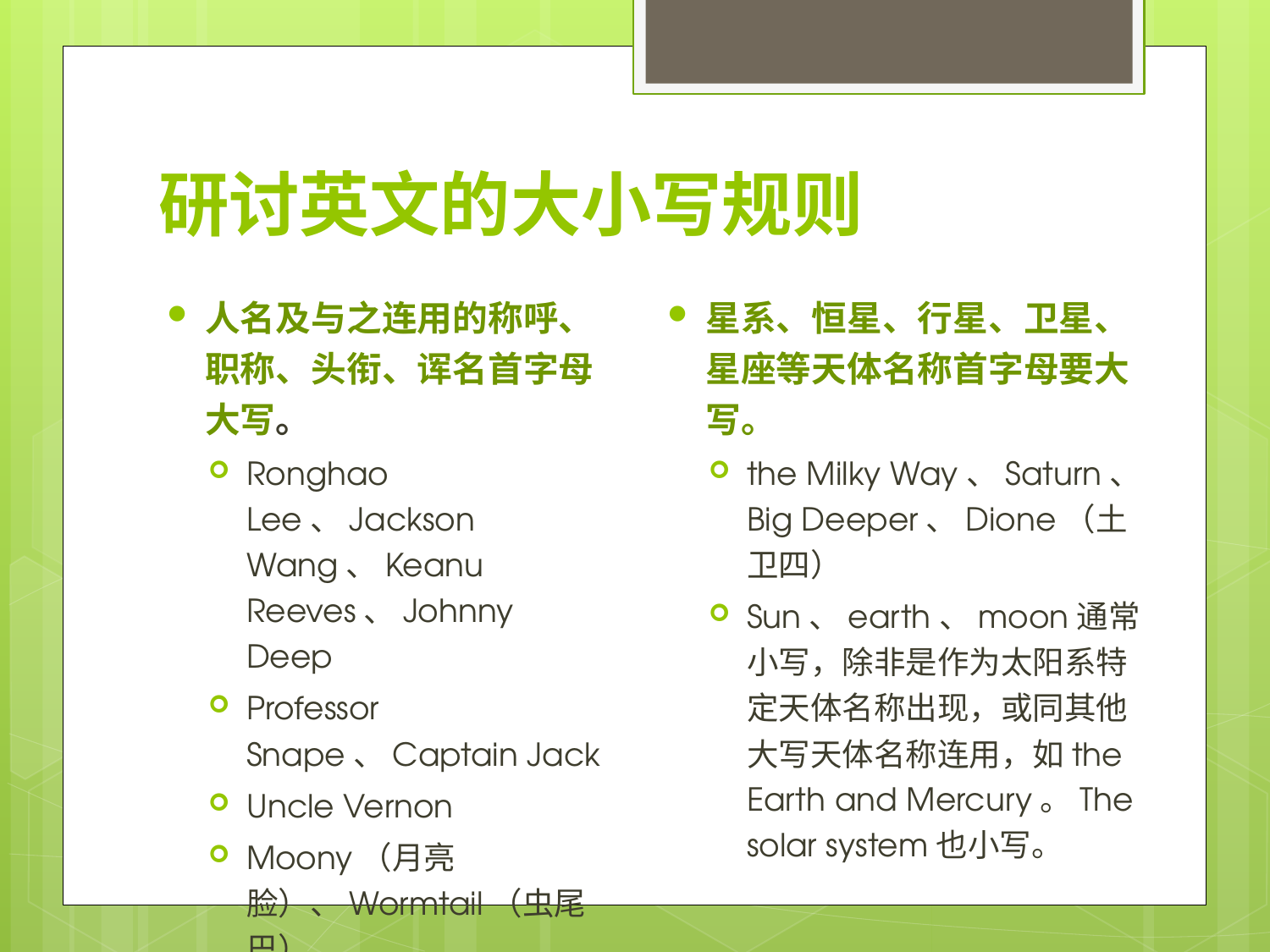

# 研讨英文的大小写规则
星系、恒星、行星、卫星、星座等天体名称首字母要大写。
the Milky Way、Saturn、Big Deeper、Dione（土卫四）
Sun、earth、moon通常小写，除非是作为太阳系特定天体名称出现，或同其他大写天体名称连用，如the Earth and Mercury。The solar system也小写。
人名及与之连用的称呼、职称、头衔、诨名首字母大写。
Ronghao Lee、Jackson Wang、Keanu Reeves、Johnny Deep
Professor Snape、Captain Jack
Uncle Vernon
Moony（月亮脸）、Wormtail（虫尾巴）